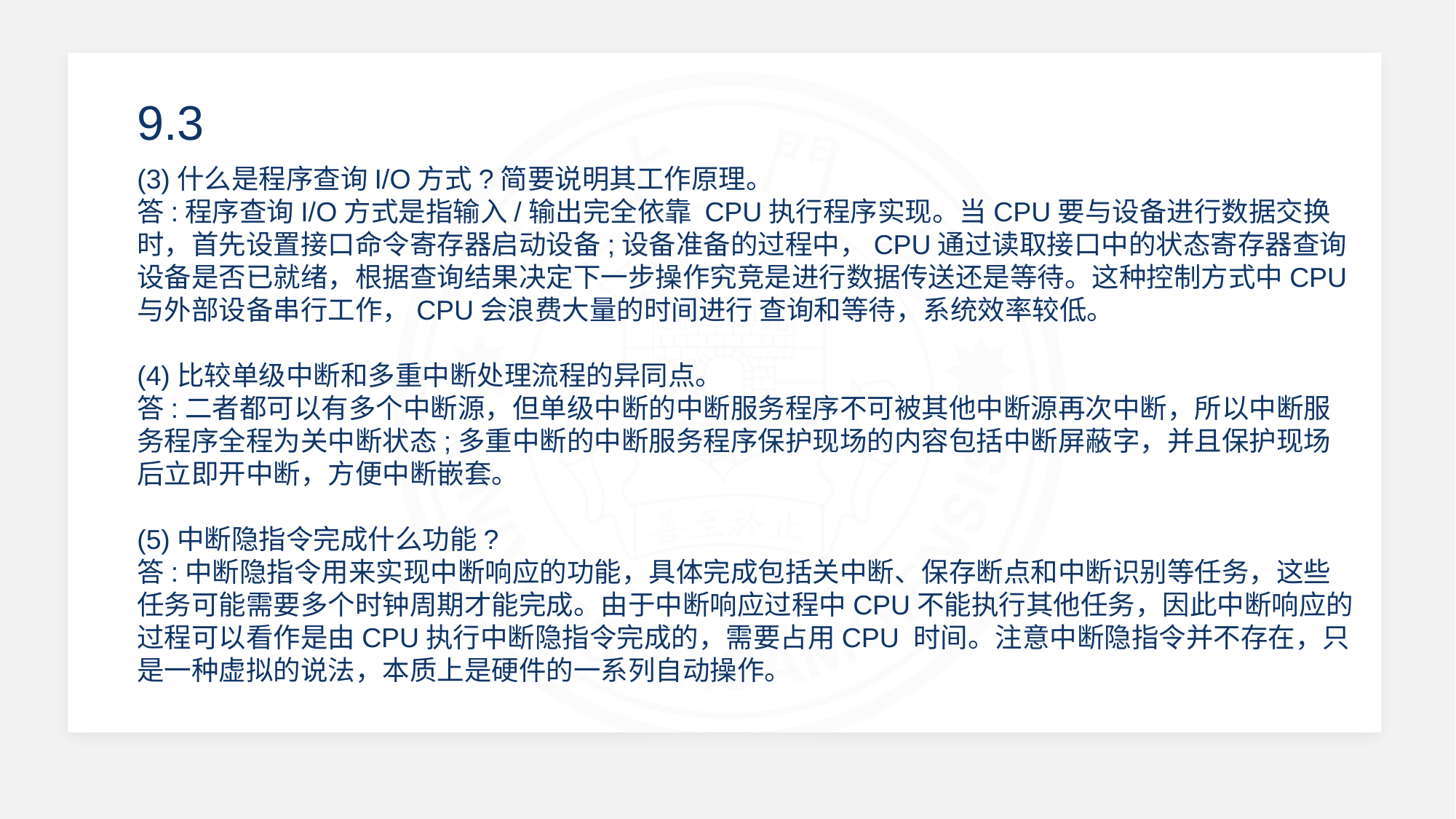

9.3
(3)什么是程序查询I/O方式?简要说明其工作原理。
答:程序查询I/O方式是指输入/输出完全依靠 CPU执行程序实现。当CPU要与设备进行数据交换时，首先设置接口命令寄存器启动设备;设备准备的过程中，CPU通过读取接口中的状态寄存器查询设备是否已就绪，根据查询结果决定下一步操作究竞是进行数据传送还是等待。这种控制方式中CPU与外部设备串行工作，CPU会浪费大量的时间进行 查询和等待，系统效率较低。

(4)比较单级中断和多重中断处理流程的异同点。
答:二者都可以有多个中断源，但单级中断的中断服务程序不可被其他中断源再次中断，所以中断服务程序全程为关中断状态;多重中断的中断服务程序保护现场的内容包括中断屏蔽字，并且保护现场后立即开中断，方便中断嵌套。

(5)中断隐指令完成什么功能?
答:中断隐指令用来实现中断响应的功能，具体完成包括关中断、保存断点和中断识别等任务，这些任务可能需要多个时钟周期才能完成。由于中断响应过程中CPU不能执行其他任务，因此中断响应的过程可以看作是由CPU执行中断隐指令完成的，需要占用CPU 时间。注意中断隐指令并不存在，只是一种虚拟的说法，本质上是硬件的一系列自动操作。